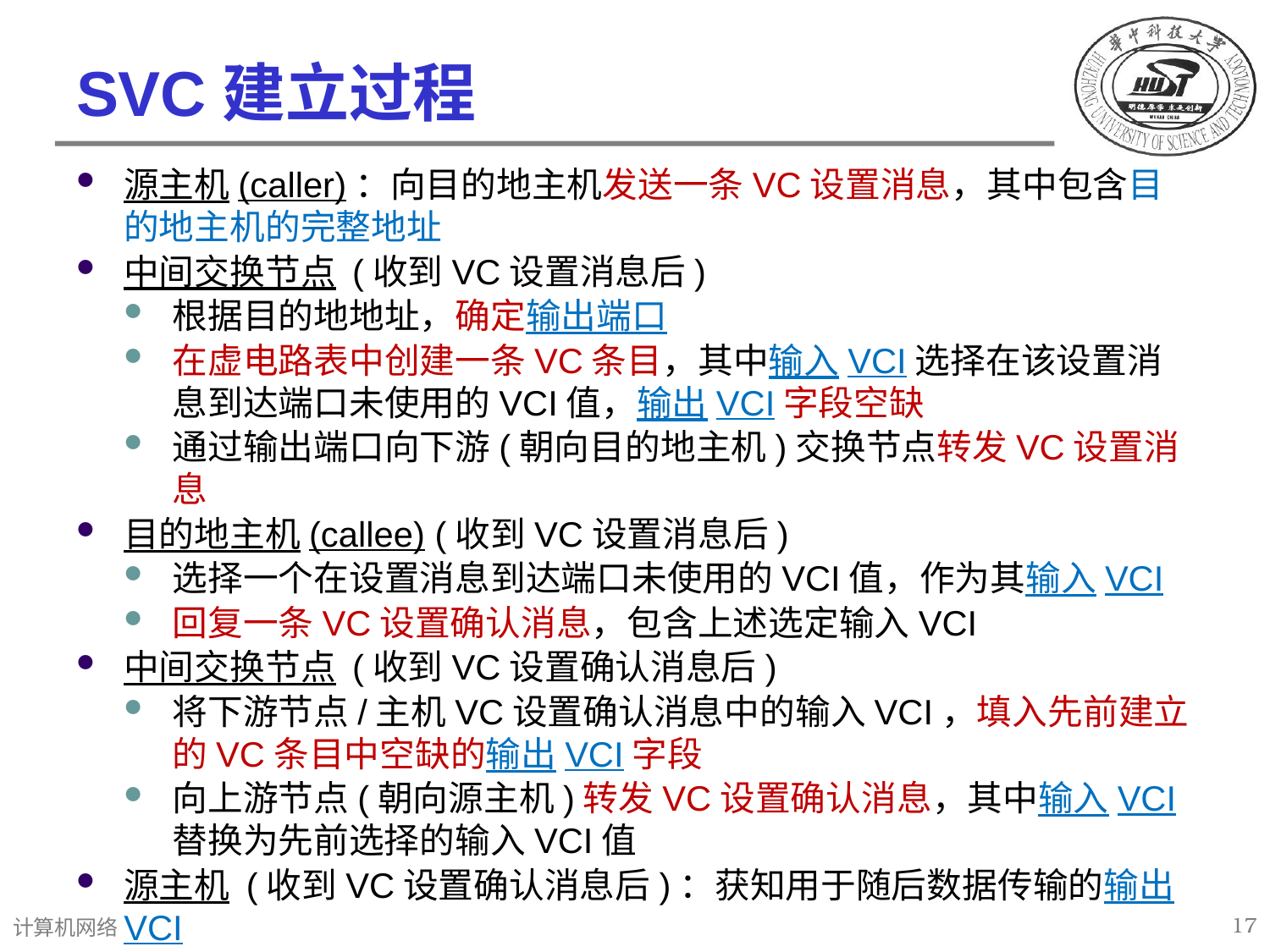

# SVC建立过程
源主机(caller)：向目的地主机发送一条VC设置消息，其中包含目的地主机的完整地址
中间交换节点 (收到VC设置消息后)
根据目的地地址，确定输出端口
在虚电路表中创建一条VC条目，其中输入VCI选择在该设置消息到达端口未使用的VCI值，输出VCI字段空缺
通过输出端口向下游(朝向目的地主机)交换节点转发VC设置消息
目的地主机(callee) (收到VC设置消息后)
选择一个在设置消息到达端口未使用的VCI值，作为其输入VCI
回复一条VC设置确认消息，包含上述选定输入VCI
中间交换节点 (收到VC设置确认消息后)
将下游节点/主机VC设置确认消息中的输入VCI，填入先前建立的VC条目中空缺的输出VCI字段
向上游节点(朝向源主机)转发VC设置确认消息，其中输入VCI替换为先前选择的输入VCI值
源主机 (收到VC设置确认消息后)：获知用于随后数据传输的输出VCI
17
计算机网络